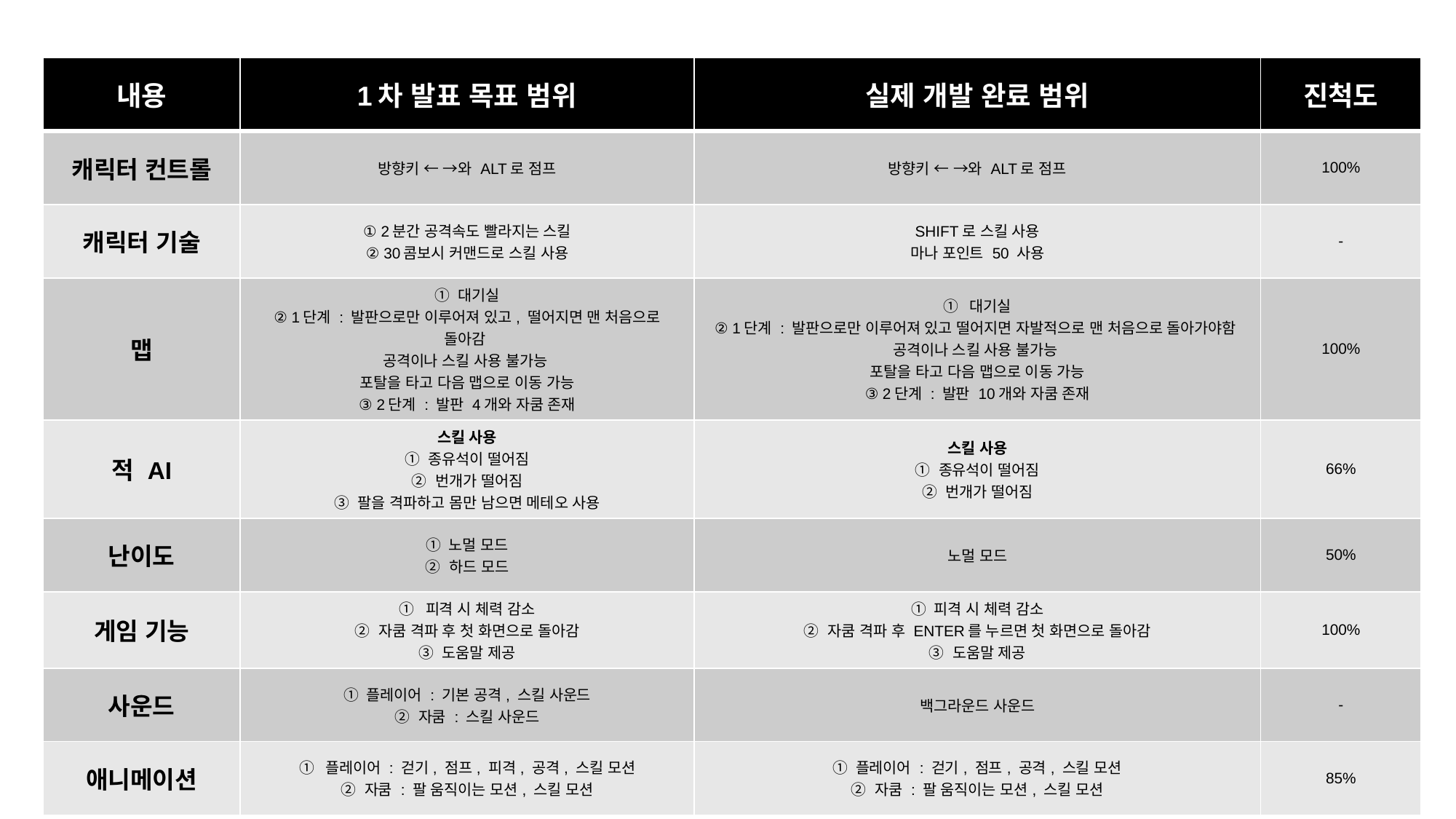

| 내용 | 1차 발표 목표 범위 | 실제 개발 완료 범위 | 진척도 |
| --- | --- | --- | --- |
| 캐릭터 컨트롤 | 방향키 ← →와 ALT로 점프 | 방향키 ← →와 ALT로 점프 | 100% |
| 캐릭터 기술 | ① 2분간 공격속도 빨라지는 스킬 ② 30콤보시 커맨드로 스킬 사용 | SHIFT로 스킬 사용 마나 포인트 50 사용 | - |
| 맵 | ① 대기실 ② 1단계 : 발판으로만 이루어져 있고, 떨어지면 맨 처음으로 돌아감 공격이나 스킬 사용 불가능 포탈을 타고 다음 맵으로 이동 가능 ③ 2단계 : 발판 4개와 자쿰 존재 | ① 대기실 ② 1단계 : 발판으로만 이루어져 있고 떨어지면 자발적으로 맨 처음으로 돌아가야함 공격이나 스킬 사용 불가능 포탈을 타고 다음 맵으로 이동 가능 ③ 2단계 : 발판 10개와 자쿰 존재 | 100% |
| 적 AI | 스킬 사용 ① 종유석이 떨어짐 ② 번개가 떨어짐 ③ 팔을 격파하고 몸만 남으면 메테오 사용 | 스킬 사용 ① 종유석이 떨어짐 ② 번개가 떨어짐 | 66% |
| 난이도 | ① 노멀 모드 ② 하드 모드 | 노멀 모드 | 50% |
| 게임 기능 | ① 피격 시 체력 감소 ② 자쿰 격파 후 첫 화면으로 돌아감 ③ 도움말 제공 | ① 피격 시 체력 감소 ② 자쿰 격파 후 ENTER를 누르면 첫 화면으로 돌아감 ③ 도움말 제공 | 100% |
| 사운드 | ① 플레이어 : 기본 공격, 스킬 사운드 ② 자쿰 : 스킬 사운드 | 백그라운드 사운드 | - |
| 애니메이션 | ① 플레이어 : 걷기, 점프, 피격, 공격, 스킬 모션 ② 자쿰 : 팔 움직이는 모션, 스킬 모션 | ① 플레이어 : 걷기, 점프, 공격, 스킬 모션 ② 자쿰 : 팔 움직이는 모션, 스킬 모션 | 85% |